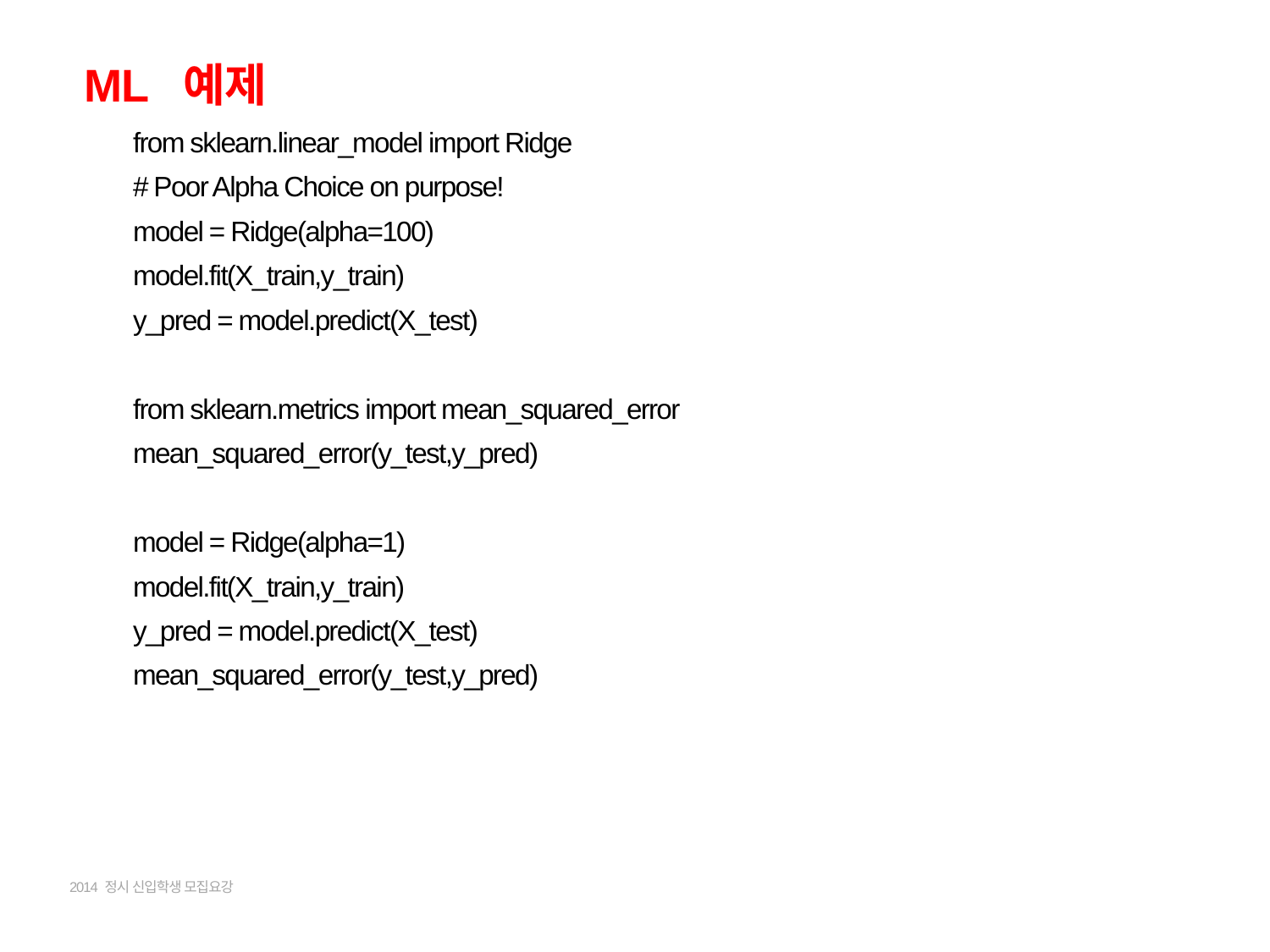

ML  예제
from sklearn.linear_model import Ridge
# Poor Alpha Choice on purpose!
model = Ridge(alpha=100)
model.fit(X_train,y_train)
y_pred = model.predict(X_test)

from sklearn.metrics import mean_squared_error
mean_squared_error(y_test,y_pred)

model = Ridge(alpha=1)
model.fit(X_train,y_train)
y_pred = model.predict(X_test)
mean_squared_error(y_test,y_pred)
2014 정시 신입학생 모집요강